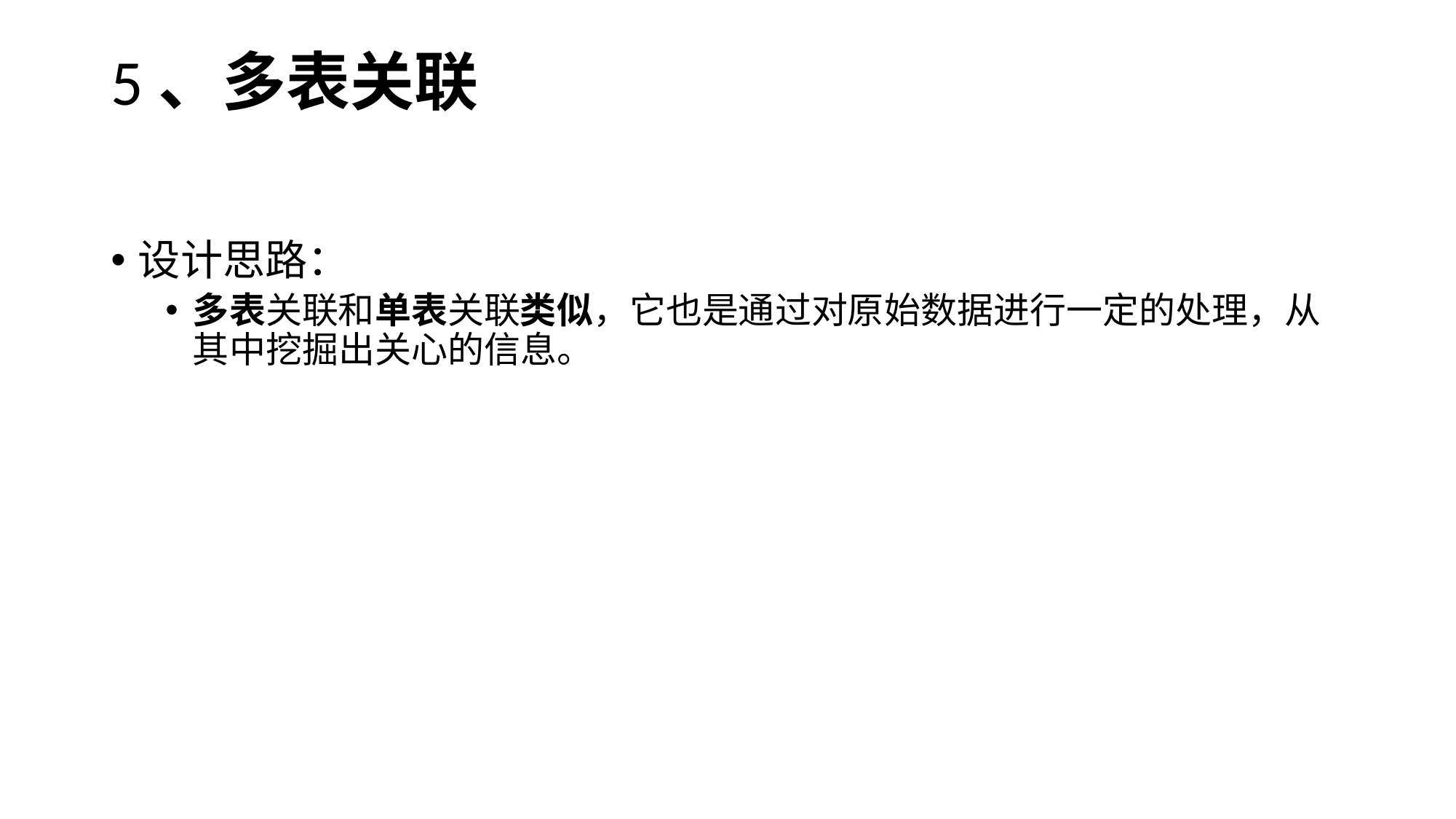

# 5、多表关联
设计思路：
多表关联和单表关联类似，它也是通过对原始数据进行一定的处理，从其中挖掘出关心的信息。